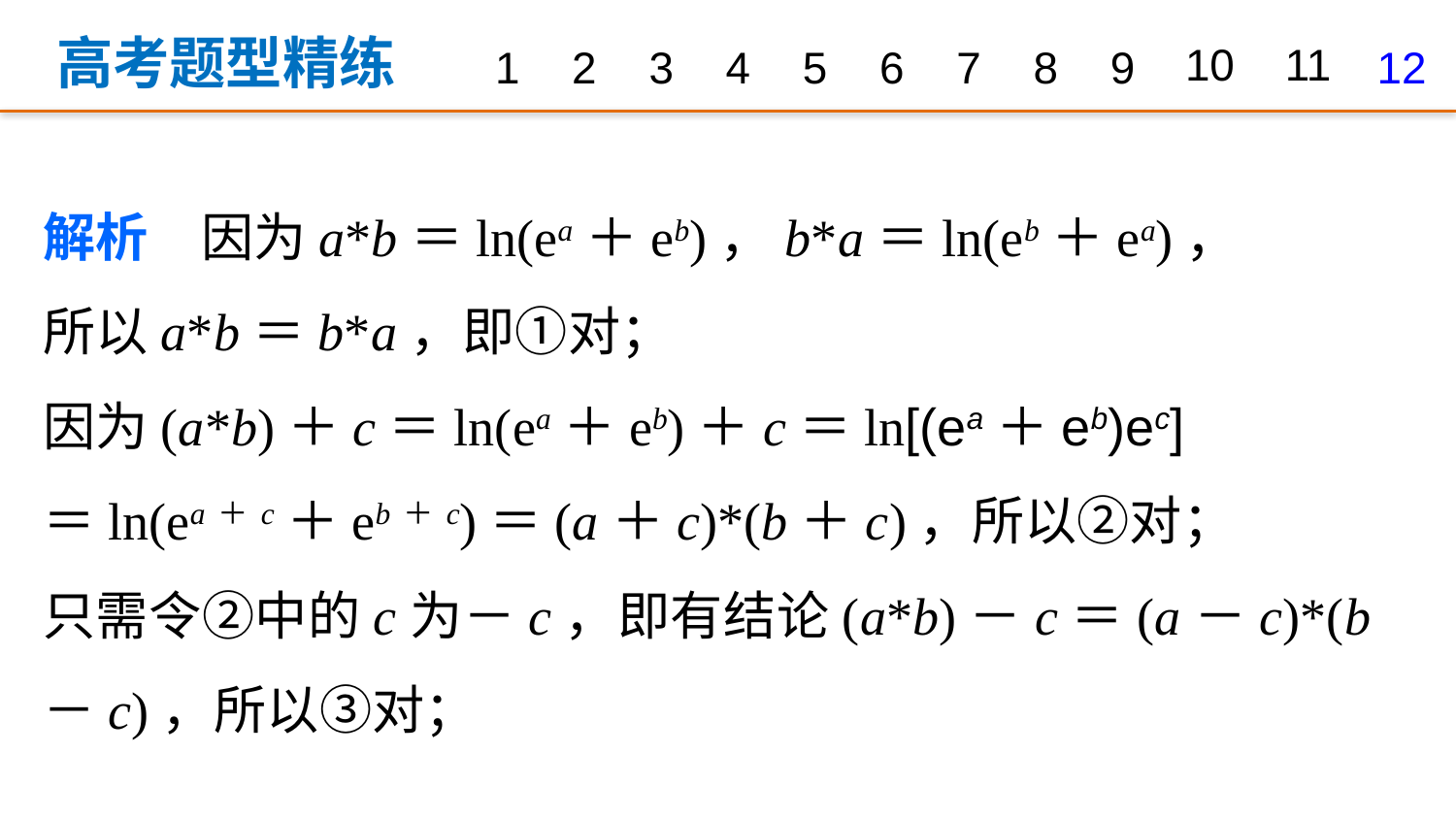

高考题型精练
1
2
3
4
5
6
7
8
9
10
11
12
解析　因为a*b＝ln(ea＋eb)，b*a＝ln(eb＋ea)，
所以a*b＝b*a，即①对；
因为(a*b)＋c＝ln(ea＋eb)＋c＝ln[(ea＋eb)ec]
＝ln(ea＋c＋eb＋c)＝(a＋c)*(b＋c)，所以②对；
只需令②中的c为－c，即有结论(a*b)－c＝(a－c)*(b－c)，所以③对；